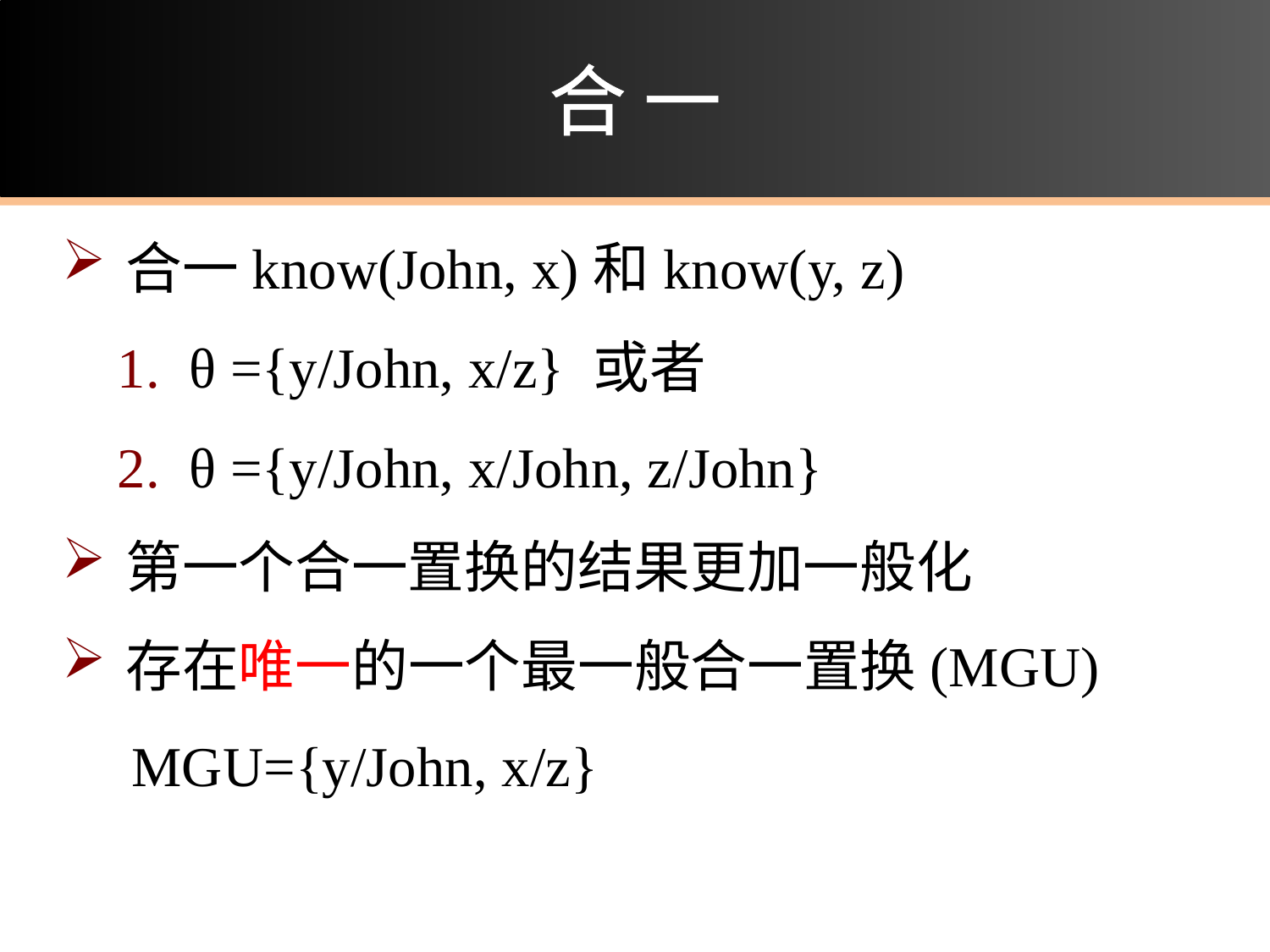

# 合 一
合一know(John, x)和know(y, z)
θ ={y/John, x/z} 或者
θ ={y/John, x/John, z/John}
第一个合一置换的结果更加一般化
存在唯一的一个最一般合一置换(MGU)
 MGU={y/John, x/z}